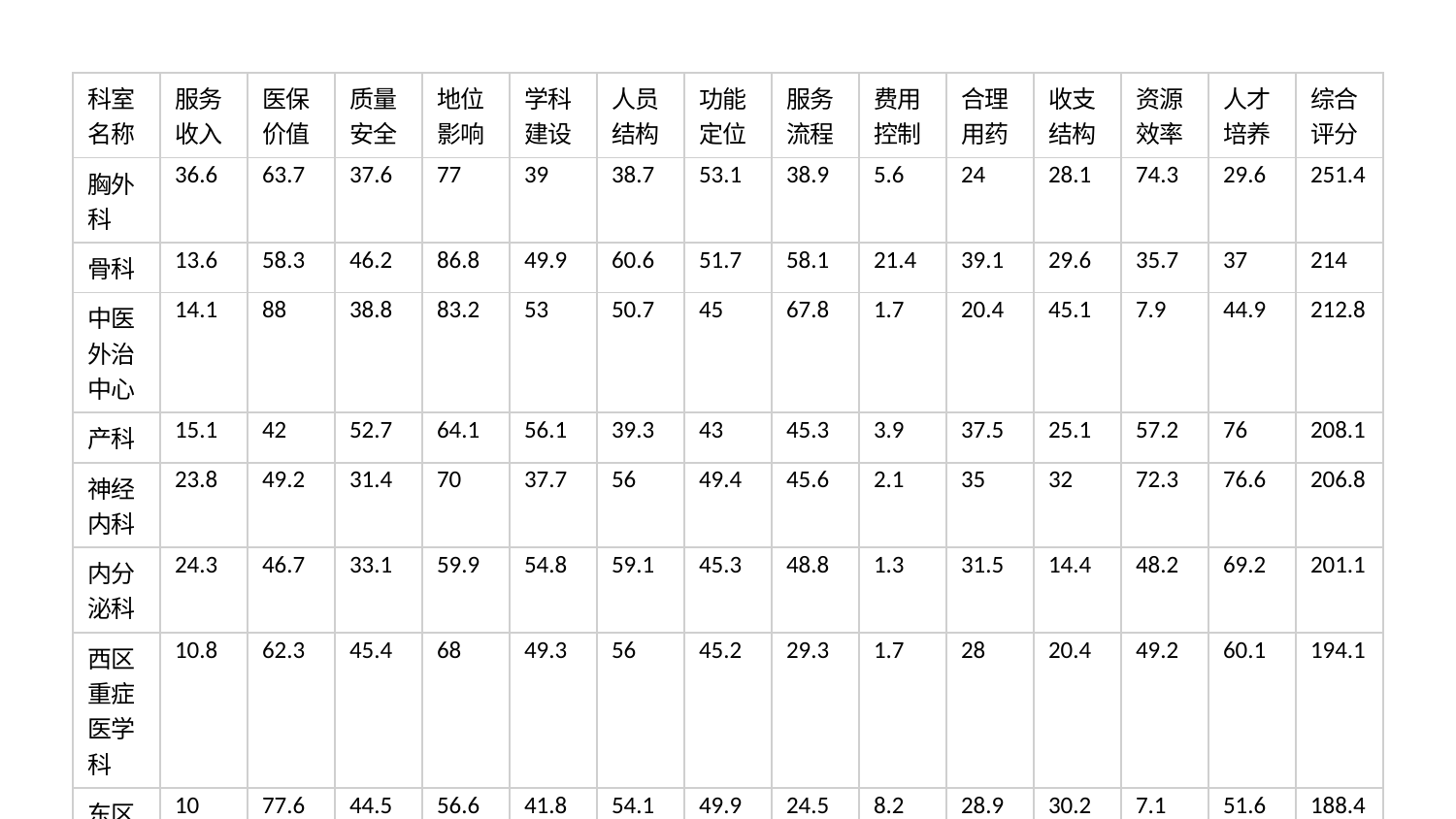

| 科室名称 | 服务收入 | 医保价值 | 质量安全 | 地位影响 | 学科建设 | 人员结构 | 功能定位 | 服务流程 | 费用控制 | 合理用药 | 收支结构 | 资源效率 | 人才培养 | 综合评分 |
| --- | --- | --- | --- | --- | --- | --- | --- | --- | --- | --- | --- | --- | --- | --- |
| 胸外科 | 36.6 | 63.7 | 37.6 | 77 | 39 | 38.7 | 53.1 | 38.9 | 5.6 | 24 | 28.1 | 74.3 | 29.6 | 251.4 |
| 骨科 | 13.6 | 58.3 | 46.2 | 86.8 | 49.9 | 60.6 | 51.7 | 58.1 | 21.4 | 39.1 | 29.6 | 35.7 | 37 | 214 |
| 中医外治中心 | 14.1 | 88 | 38.8 | 83.2 | 53 | 50.7 | 45 | 67.8 | 1.7 | 20.4 | 45.1 | 7.9 | 44.9 | 212.8 |
| 产科 | 15.1 | 42 | 52.7 | 64.1 | 56.1 | 39.3 | 43 | 45.3 | 3.9 | 37.5 | 25.1 | 57.2 | 76 | 208.1 |
| 神经内科 | 23.8 | 49.2 | 31.4 | 70 | 37.7 | 56 | 49.4 | 45.6 | 2.1 | 35 | 32 | 72.3 | 76.6 | 206.8 |
| 内分泌科 | 24.3 | 46.7 | 33.1 | 59.9 | 54.8 | 59.1 | 45.3 | 48.8 | 1.3 | 31.5 | 14.4 | 48.2 | 69.2 | 201.1 |
| 西区重症医学科 | 10.8 | 62.3 | 45.4 | 68 | 49.3 | 56 | 45.2 | 29.3 | 1.7 | 28 | 20.4 | 49.2 | 60.1 | 194.1 |
| 东区重症医学科 | 10 | 77.6 | 44.5 | 56.6 | 41.8 | 54.1 | 49.9 | 24.5 | 8.2 | 28.9 | 30.2 | 7.1 | 51.6 | 188.4 |
| 脾胃病科 | 36.7 | 18.8 | 15.9 | 64.8 | 46.9 | 58.8 | 52.4 | 31.8 | 1.4 | 25.4 | 24.9 | 25.1 | 24.2 | 186.4 |
| 肿瘤内科 | 7.8 | 41.2 | 53.3 | 65.6 | 43.4 | 33.4 | 51.3 | 56.9 | 2 | 30.5 | 27.3 | 36.5 | 46.7 | 185.7 |
| 小儿推拿科 | 7.9 | 94.6 | 29.8 | 69.1 | 66.2 | 52.4 | 51.2 | 34.8 | 4.3 | 36.7 | 24.8 | 49.9 | 65.3 | 184.8 |
| 泌尿外科 | 11 | 23.7 | 43.4 | 76 | 56.2 | 57.3 | 41.1 | 37.2 | 22 | 32.7 | 33.8 | 81 | 58.8 | 184.5 |
| 心病二科 | 23.8 | 45.4 | 23.7 | 63.3 | 69.9 | 29.8 | 57.6 | 47.6 | 5.7 | 30.1 | 36.6 | 19.6 | 50.7 | 184.3 |
| 小儿骨科 | 13.6 | 51 | 38.4 | 61.9 | 55.4 | 44.3 | 45 | 26.1 | 2.8 | 34.9 | 37.9 | 43 | 63.5 | 183.3 |
| 运动损伤骨科 | 7.1 | 61 | 44 | 61 | 66.1 | 61 | 48.5 | 48.5 | 6.1 | 47.9 | 28.1 | 48.4 | 24.8 | 182.8 |
| 肾脏内科 | 15.7 | 17.3 | 35.9 | 81.7 | 65 | 50.8 | 52.4 | 47.3 | 1.2 | 34.9 | 33.2 | 77.7 | 33.8 | 182.4 |
| 关节骨科 | 7.6 | 56.8 | 43.3 | 72.6 | 36.5 | 37.4 | 49.9 | 32.4 | 8.8 | 37.4 | 30.7 | 54.3 | 38.1 | 181.1 |
| 皮肤科 | 14 | 51.1 | 22.2 | 91.3 | 52.3 | 51.1 | 54.1 | 56.7 | 1.8 | 38.7 | 20.2 | 55.7 | 73.6 | 179.9 |
| 治未病中心 | 10.5 | 67.5 | 37.5 | 58.6 | 45.5 | 53.6 | 49.5 | 44.7 | 3 | 23.2 | 47.3 | 46.2 | 26.7 | 179.6 |
| 心病三科 | 6.4 | 33.9 | 46.5 | 78.5 | 56.1 | 50.2 | 45.9 | 36.5 | 5.4 | 42 | 35.6 | 55 | 37.1 | 178.4 |
| 儿科 | 18.6 | 58.2 | 21.7 | 73.1 | 46.2 | 46.3 | 46.6 | 31.7 | 2.6 | 28.9 | 28 | 60.6 | 42.5 | 178.1 |
| 耳鼻喉科 | 11.8 | 23.5 | 45.6 | 69.3 | 50.9 | 37.6 | 47.2 | 51 | 1.4 | 28.1 | 27.4 | 37.8 | 37.5 | 176.3 |
| 针灸科 | 8.5 | 60.7 | 48.1 | 38.8 | 44.5 | 48.2 | 41.6 | 27.8 | 4.2 | 27.4 | 33.4 | 35.2 | 67.9 | 176.2 |
| 中医经典科 | 5.5 | 54.8 | 54.4 | 42.2 | 42.4 | 58.8 | 45.2 | 25.2 | 1.6 | 33.1 | 39.9 | 38.6 | 38.2 | 176.1 |
| 眼科 | 7.9 | 54.9 | 29.3 | 91 | 58.4 | 38.4 | 49.9 | 36.1 | 4.6 | 28.3 | 26.7 | 93.5 | 55.9 | 175.8 |
| 男科 | 13.7 | 52.5 | 24.7 | 79.3 | 54.7 | 53.9 | 55.3 | 35.8 | 4 | 42.1 | 24 | 49.1 | 64.9 | 175.6 |
| 肝病科 | 7.1 | 50.8 | 38.5 | 75.8 | 49.9 | 64.2 | 45.8 | 24.6 | 1.6 | 26.4 | 22.4 | 53.7 | 57 | 173.4 |
| 呼吸内科 | 9.6 | 55.7 | 31 | 73.1 | 54.2 | 46.6 | 53.9 | 56.1 | 1.2 | 37.3 | 26.2 | 47.1 | 49.7 | 172.2 |
| 推拿科 | 9.3 | 44.3 | 42.9 | 60.9 | 38.2 | 54.7 | 50.2 | 21 | 1.3 | 42.3 | 25.8 | 27.5 | 51.8 | 171.6 |
| 口腔科 | 6 | 28 | 41.6 | 82 | 44.6 | 41.7 | 46.1 | 43.9 | 2.2 | 63.2 | 35 | 66.8 | 37.5 | 170.5 |
| 心病四科 | 9.3 | 55.9 | 35 | 63 | 53 | 37.2 | 39.4 | 47.1 | 48.1 | 21.7 | 39.4 | 19.1 | 41.3 | 169.8 |
| 乳腺甲状腺外科 | 15 | 41.9 | 25.4 | 76.3 | 61.4 | 51.7 | 44 | 21 | 1.3 | 31.9 | 26.6 | 33.3 | 79.7 | 169.7 |
| 妇二科 | 19.2 | 21.3 | 33.4 | 58.8 | 50.9 | 56.6 | 40.5 | 19.2 | 13.3 | 35.6 | 19.2 | 28.6 | 48.2 | 169.4 |
| 综合内科 | 10.3 | 44.6 | 29 | 80.8 | 51 | 53.9 | 36 | 36.9 | 21.8 | 25.6 | 29.6 | 57.9 | 59.7 | 169.2 |
| 心病一科 | 13.9 | 25 | 36.5 | 54.2 | 52.9 | 38.5 | 51.6 | 26.8 | 3.4 | 28 | 28 | 83.7 | 60.7 | 166.6 |
| 老年医学科 | 15.7 | 49.9 | 24.5 | 62.3 | 33.9 | 35.4 | 33.8 | 51.7 | 1 | 22.8 | 28.3 | 57.2 | 72.5 | 165.9 |
| 周围血管科 | 16.6 | 21.9 | 34 | 47.6 | 44.2 | 48.7 | 46.9 | 38.6 | 28.6 | 37.2 | 33.2 | 50.8 | 54.5 | 165.5 |
| 创伤骨科 | 8.2 | 42.6 | 43.6 | 46.2 | 58.5 | 37.2 | 54.6 | 49.1 | 2.4 | 38.8 | 35.6 | 36.9 | 37.3 | 165.5 |
| 身心医学科 | 7.7 | 28.1 | 38.1 | 69 | 67.2 | 59 | 43.9 | 48.1 | 1.7 | 29.4 | 34.7 | 69.4 | 42.8 | 164.5 |
| 血液科 | 8.3 | 62.2 | 25.3 | 70.7 | 56.2 | 47.8 | 45.6 | 34.9 | 1.4 | 34 | 24.3 | 42.1 | 54 | 159.2 |
| 微创骨科 | 7.9 | 48.8 | 28.4 | 73.1 | 51.6 | 40.4 | 53.6 | 45.5 | 2.5 | 29.6 | 32.8 | 59 | 35.6 | 158.4 |
| 重症医学科 | 3.9 | 39.4 | 40 | 62.3 | 60.3 | 53.1 | 55.9 | 37 | 1.5 | 42.5 | 26.5 | 25 | 49.1 | 155.9 |
| 脑病一科 | 8.2 | 39.9 | 31.8 | 65.5 | 45.6 | 29.6 | 52.1 | 56.3 | 2 | 41 | 32 | 29.4 | 47.3 | 154.5 |
| 肝胆外科 | 7 | 26.7 | 30.9 | 76 | 46.5 | 46.8 | 64.5 | 50.2 | 5.4 | 33.8 | 33.6 | 58.6 | 36.4 | 152.8 |
| 普通外科 | 5.3 | 57.5 | 22 | 89.6 | 37.5 | 54.8 | 29.6 | 19.5 | 1.4 | 35.6 | 29.1 | 46.9 | 55 | 150.8 |
| 东区肾病科 | 7.3 | 61.9 | 29.5 | 44.3 | 43.7 | 45.7 | 57 | 32.6 | 3.7 | 37.4 | 28.7 | 39.5 | 56.2 | 149.9 |
| 肾病科 | 11.9 | 16.9 | 27.7 | 55.2 | 59 | 49.4 | 55.6 | 29.1 | 1.5 | 29.4 | 32.8 | 73.5 | 71.1 | 147.4 |
| 风湿病科 | 6.3 | 29.1 | 34.5 | 55.4 | 50.8 | 52.3 | 41.3 | 49 | 1.6 | 28.7 | 26.6 | 42.7 | 59.4 | 145.1 |
| 脊柱骨科 | 6.1 | 34.7 | 25.3 | 76.4 | 46 | 51.3 | 46.4 | 38.3 | 1.2 | 26 | 30.8 | 61.8 | 59.2 | 145 |
| 肛肠科 | 6.2 | 24.4 | 43.6 | 39.8 | 43 | 49.4 | 35.3 | 33.8 | 4.6 | 30.3 | 32.3 | 34.9 | 53.9 | 144.9 |
| 神经外科 | 4.8 | 23.8 | 32 | 60.8 | 67.1 | 62.1 | 39.8 | 70 | 1.7 | 37 | 29.5 | 65.5 | 45.4 | 144.2 |
| 妇科 | 11.7 | 28.8 | 22.2 | 49.9 | 56.8 | 70.6 | 57.8 | 25.7 | 19 | 20.6 | 21.1 | 85.5 | 42.8 | 141.9 |
| 康复科 | 3 | 46.4 | 28.4 | 58 | 50.1 | 44.1 | 52.2 | 46.6 | 2.2 | 30.3 | 25.6 | 84.6 | 55.4 | 141.5 |
| 消化内科 | 7.5 | 55.2 | 23 | 54.7 | 54.4 | 60.2 | 48.7 | 44.8 | 2 | 30.5 | 40.8 | 29.7 | 20.9 | 141.2 |
| 美容皮肤科 | 6 | 47.3 | 19.9 | 77.6 | 40.3 | 41.7 | 43.1 | 36 | 1.4 | 35.5 | 16.8 | 50.1 | 44.3 | 138.1 |
| 脑病二科 | 2.6 | 31.1 | 30.3 | 63.1 | 45.1 | 44.8 | 34 | 41.4 | 6.6 | 37.5 | 38.1 | 49 | 38.3 | 132.7 |
| 脑病三科 | 9.5 | 23.2 | 24.6 | 55.3 | 43.5 | 52.9 | 49.2 | 43.8 | 1.4 | 36.8 | 28.3 | 39.2 | 22.8 | 131.7 |
| 心血管内科 | 2.7 | 20.9 | 27 | 57.6 | 57.6 | 60 | 50.2 | 21.9 | 2.2 | 28.8 | 26.4 | 66.8 | 40.5 | 121.9 |
| 显微骨科 | 2.7 | 17.6 | 25.6 | 48.4 | 69.9 | 53.2 | 45.9 | 57.7 | 1.6 | 34.8 | 26.8 | 32.2 | 52.2 | 115.5 |